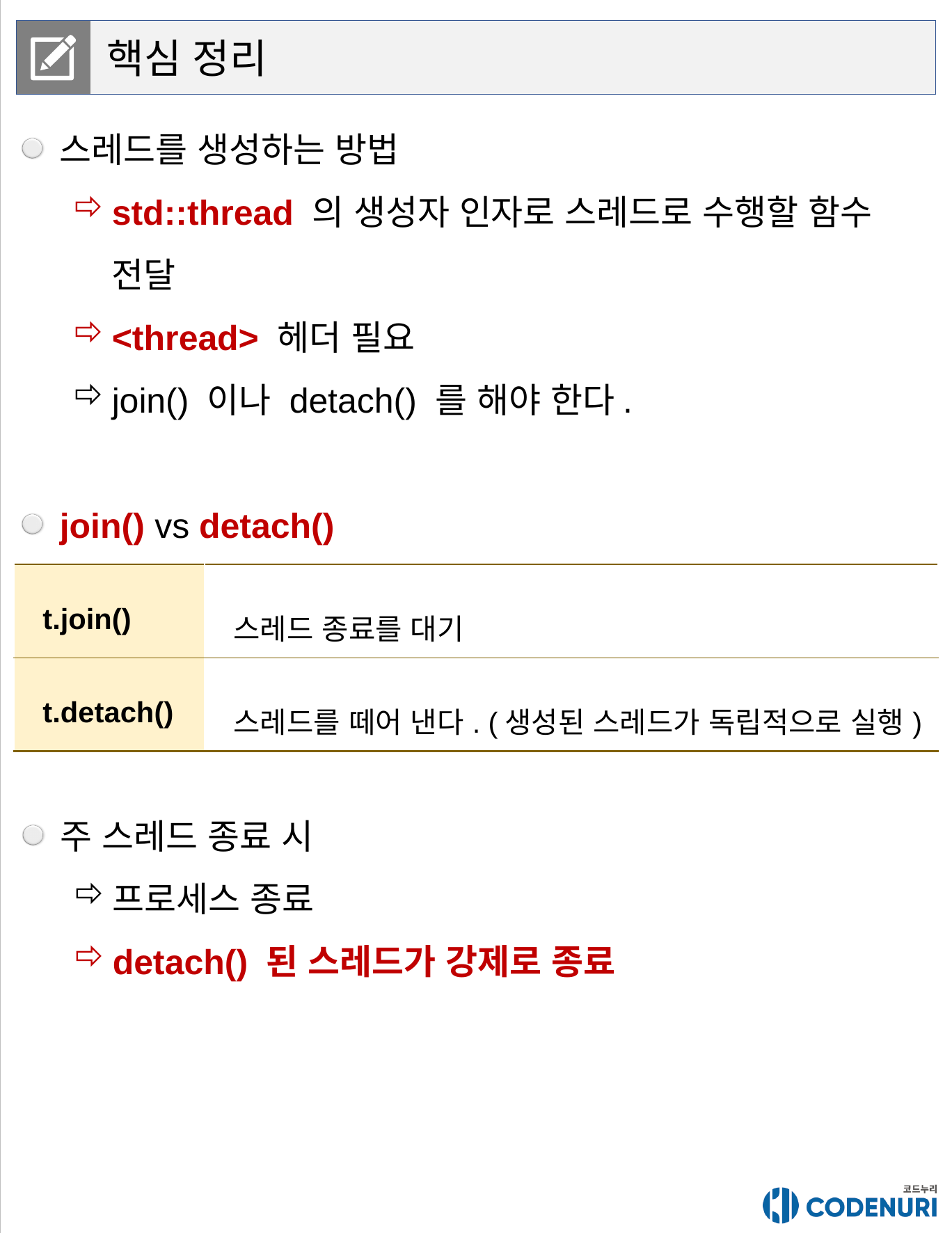

핵심 정리

스레드를 생성하는 방법
std::thread 의 생성자 인자로 스레드로 수행할 함수 전달
<thread> 헤더 필요
join() 이나 detach() 를 해야 한다.

join() vs detach()
| t.join() | 스레드 종료를 대기 |
| --- | --- |
| t.detach() | 스레드를 떼어 낸다. (생성된 스레드가 독립적으로 실행) |
주 스레드 종료 시
프로세스 종료
detach() 된 스레드가 강제로 종료